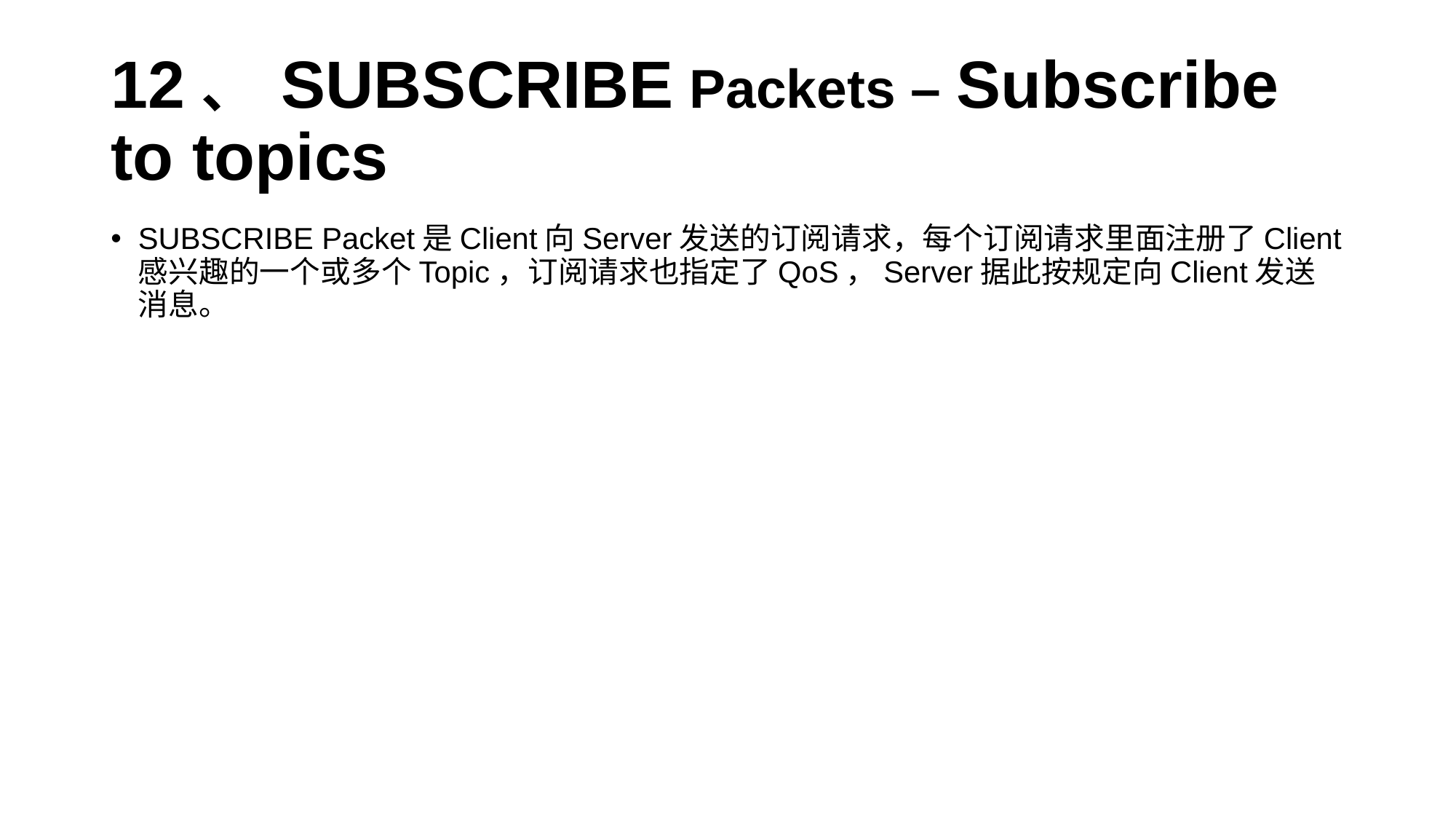

# 12、 SUBSCRIBE Packets – Subscribe to topics
SUBSCRIBE Packet是Client向Server发送的订阅请求，每个订阅请求里面注册了Client感兴趣的一个或多个Topic，订阅请求也指定了QoS，Server据此按规定向Client发送消息。